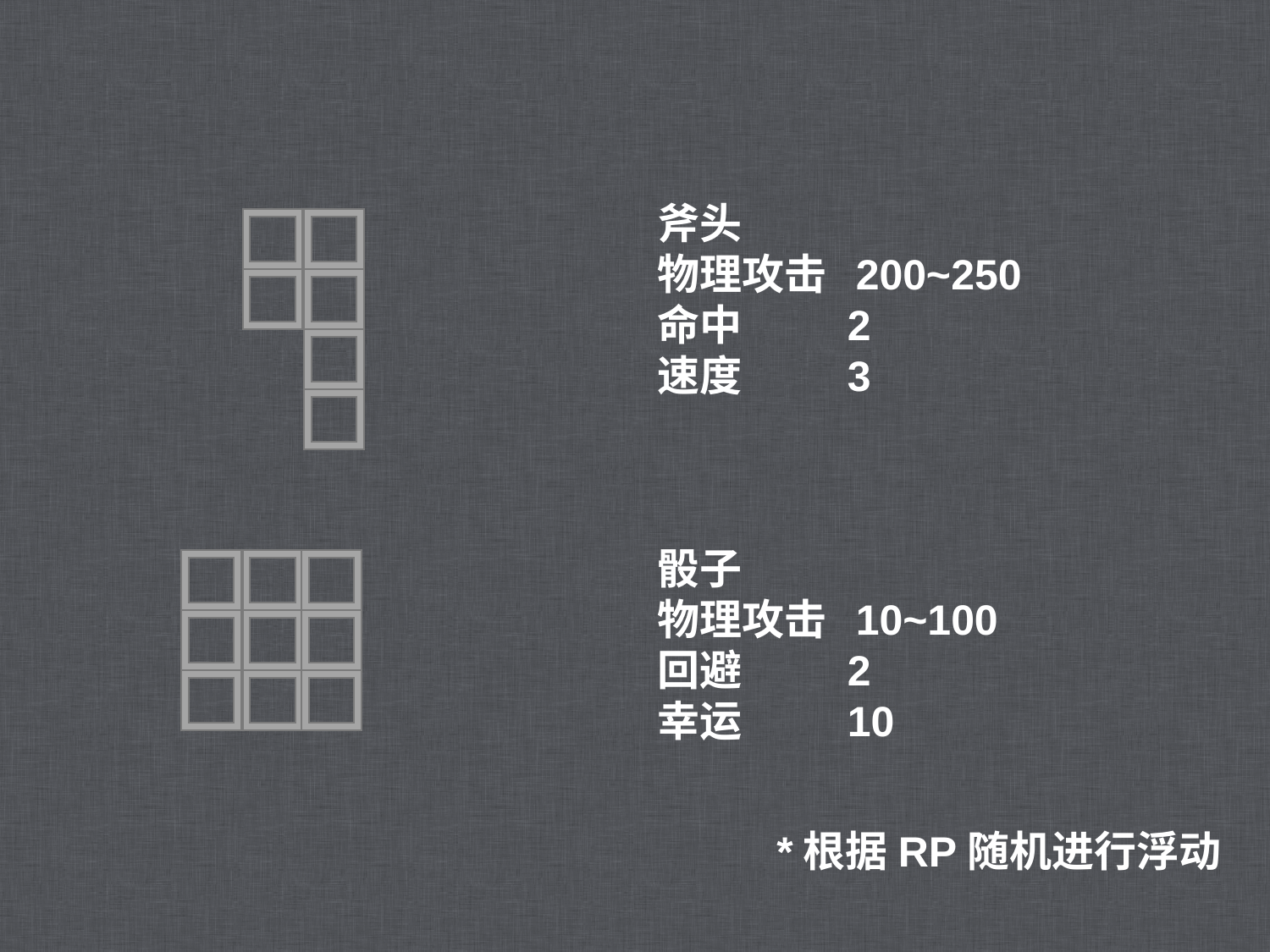

斧头
物理攻击  200~250
命中          2
速度          3

骰子
物理攻击  10~100
回避          2
幸运          10

*根据RP随机进行浮动